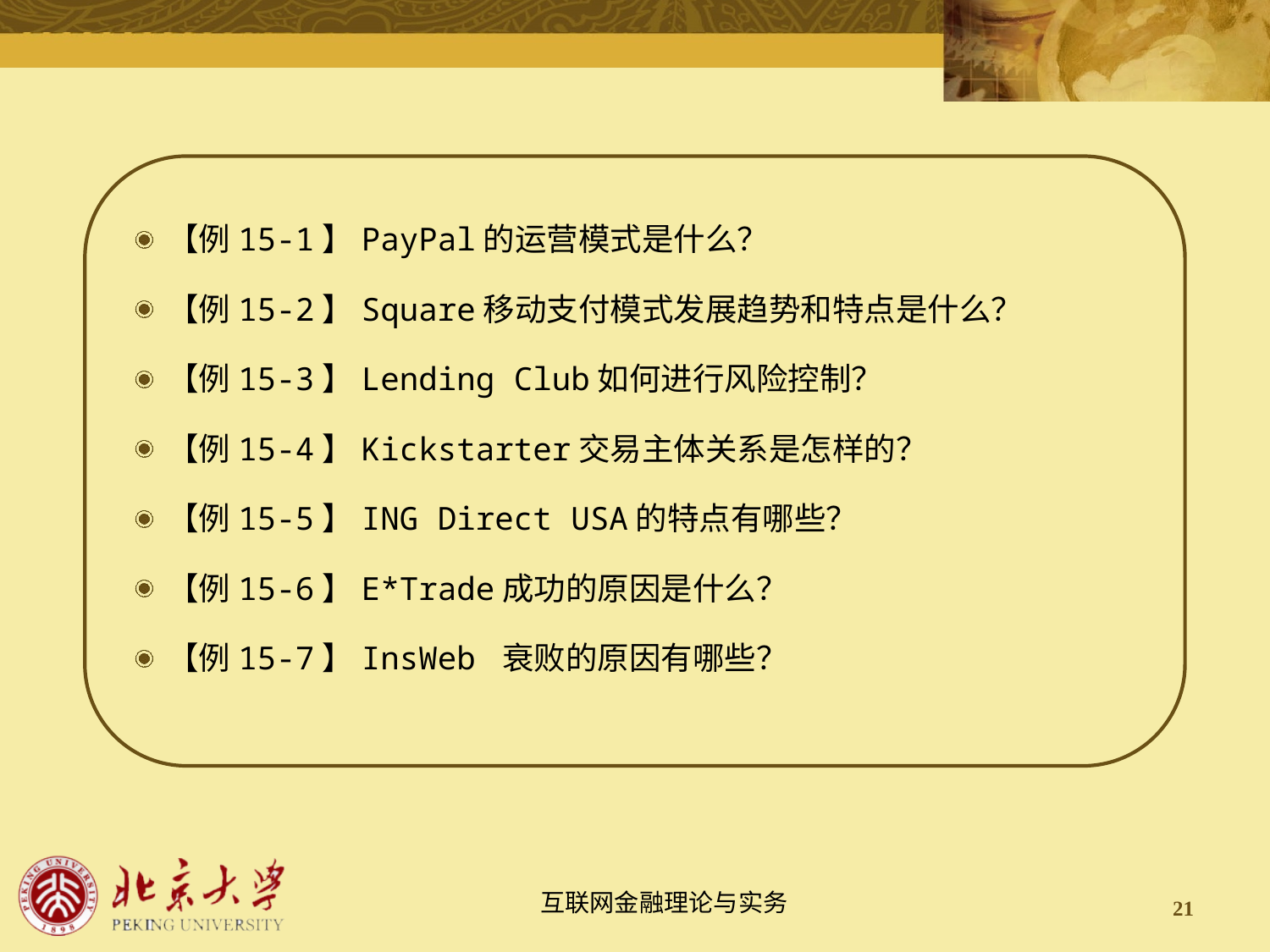

【例15-1】PayPal的运营模式是什么？
【例15-2】Square移动支付模式发展趋势和特点是什么？
【例15-3】Lending Club如何进行风险控制？
【例15-4】Kickstarter交易主体关系是怎样的？
【例15-5】ING Direct USA的特点有哪些？
【例15-6】E*Trade成功的原因是什么？
【例15-7】InsWeb 衰败的原因有哪些？
21